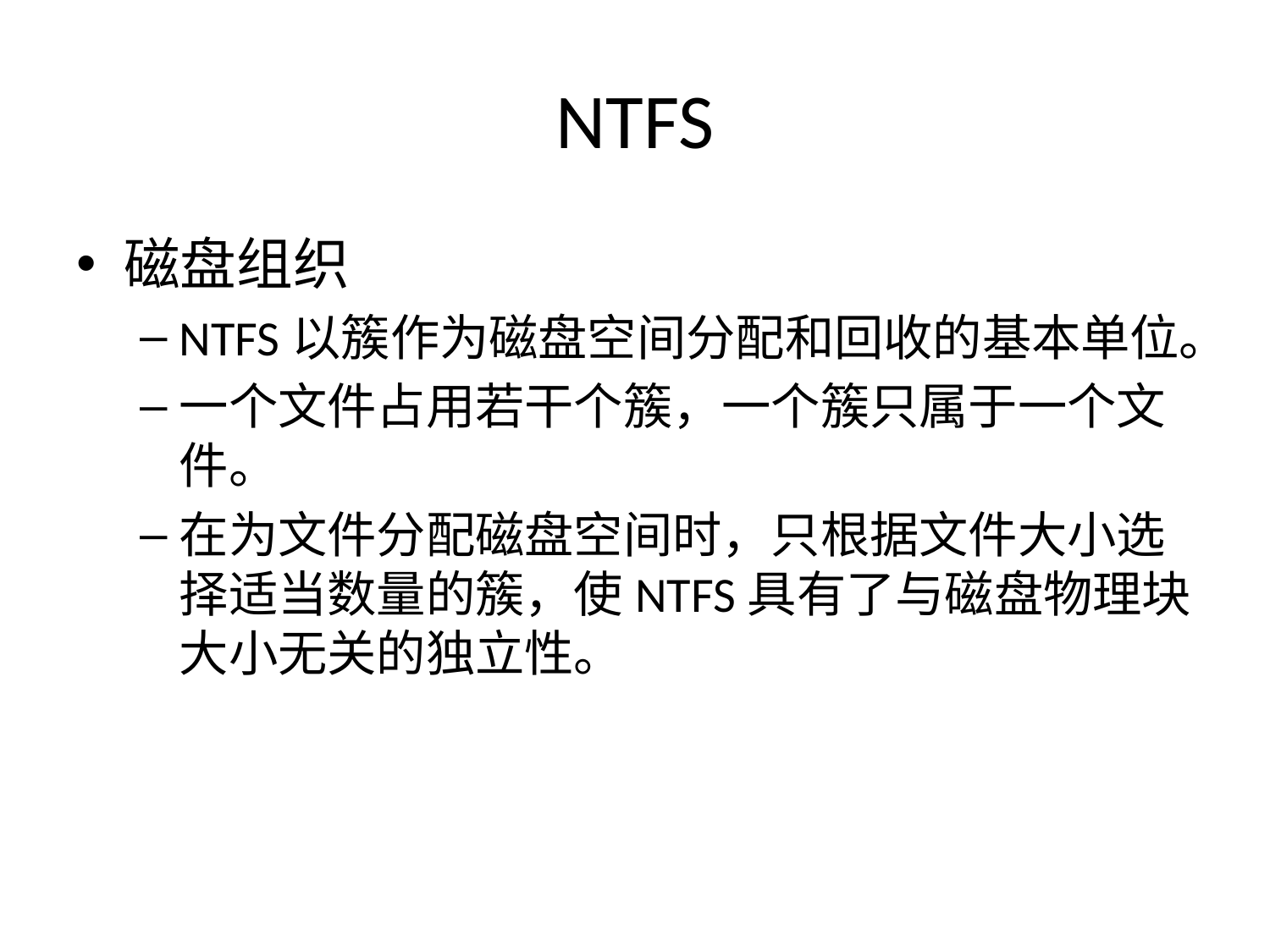

# NTFS
磁盘组织
NTFS以簇作为磁盘空间分配和回收的基本单位。
一个文件占用若干个簇，一个簇只属于一个文件。
在为文件分配磁盘空间时，只根据文件大小选择适当数量的簇，使NTFS具有了与磁盘物理块大小无关的独立性。